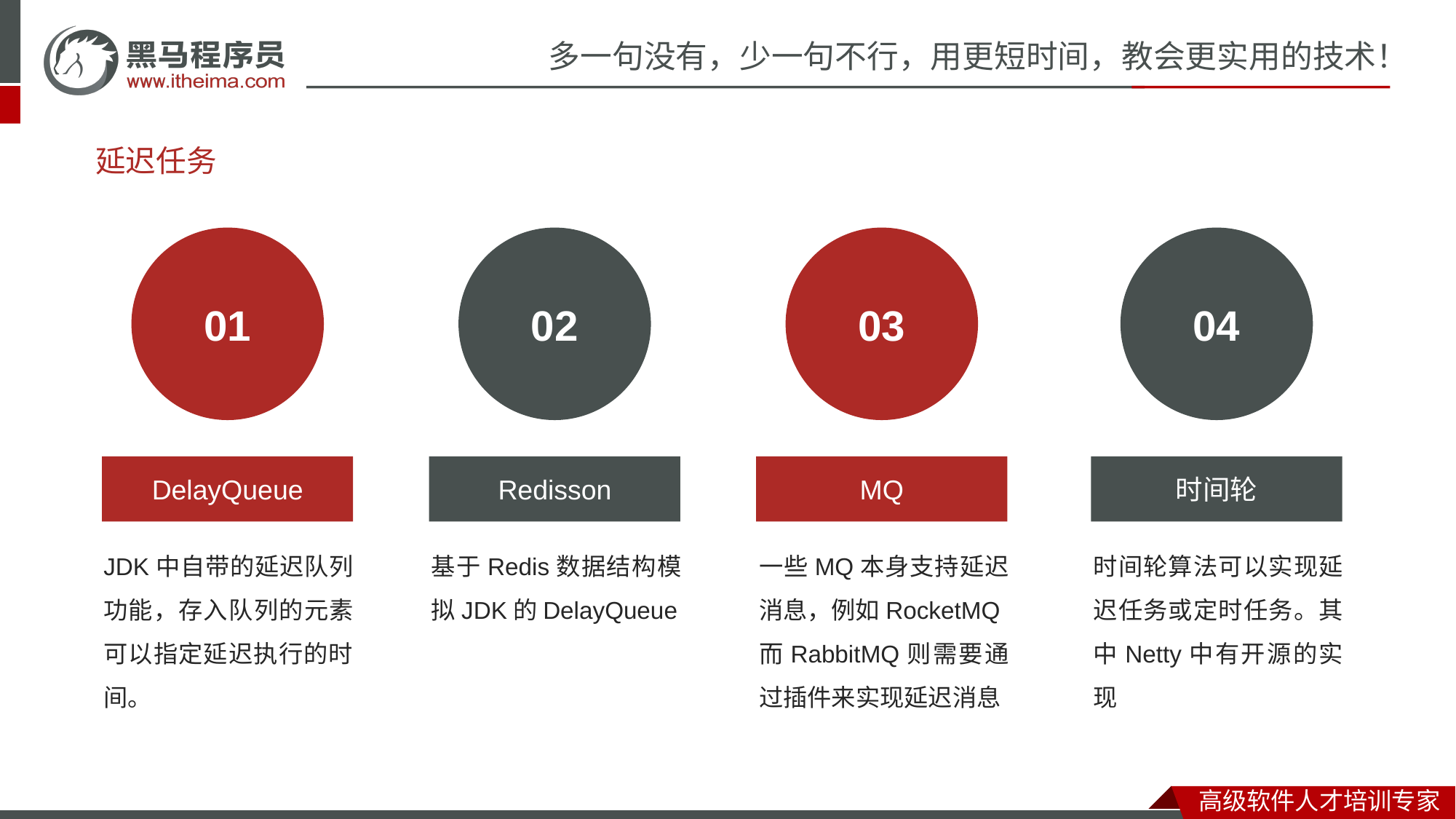

延迟任务
01
02
03
04
DelayQueue
Redisson
MQ
时间轮
JDK中自带的延迟队列功能，存入队列的元素可以指定延迟执行的时间。
基于Redis数据结构模拟JDK的DelayQueue
一些MQ本身支持延迟消息，例如RocketMQ
而RabbitMQ则需要通过插件来实现延迟消息
时间轮算法可以实现延迟任务或定时任务。其中Netty中有开源的实现